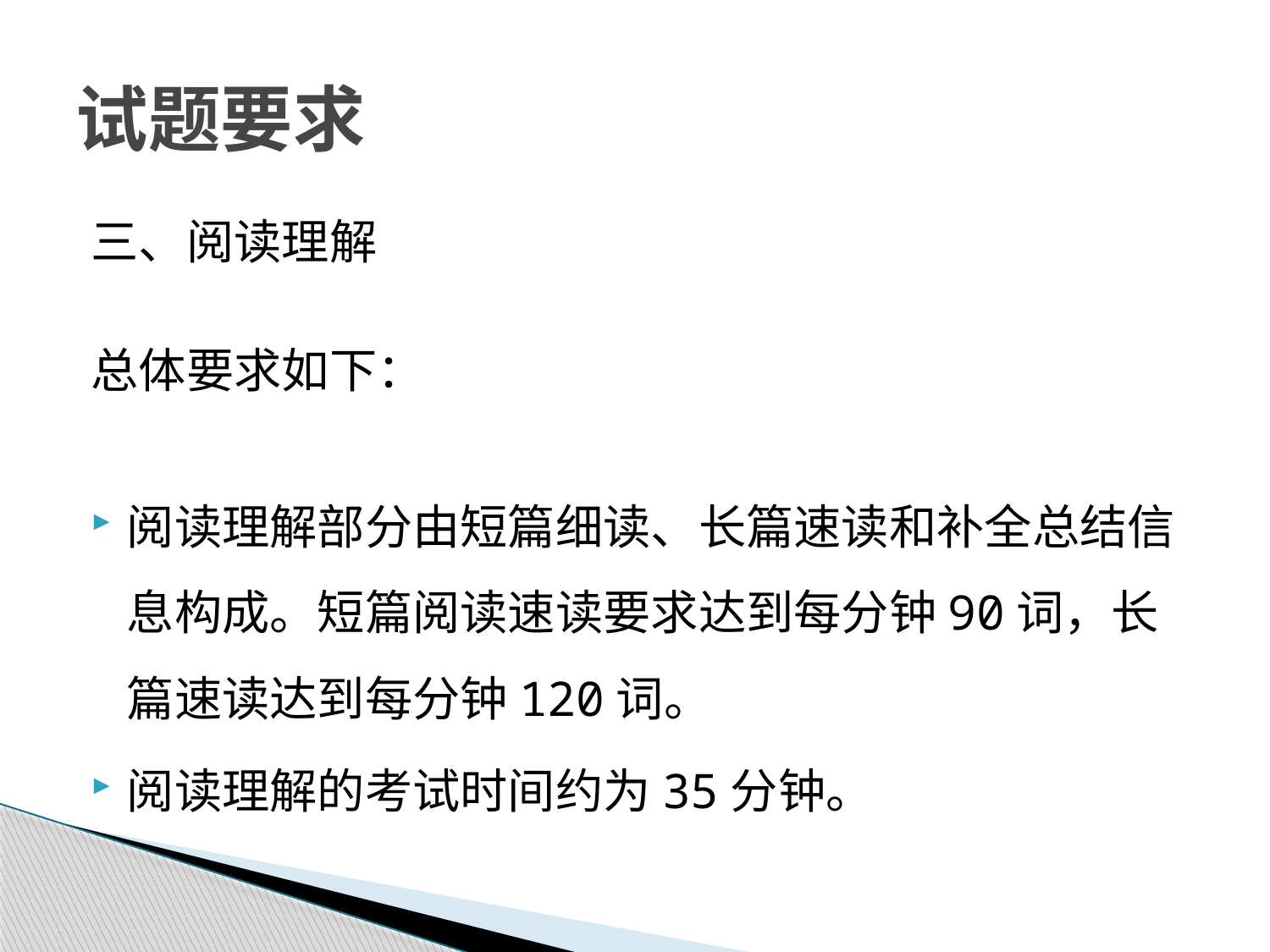

# 试题要求
三、阅读理解

总体要求如下：

阅读理解部分由短篇细读、长篇速读和补全总结信息构成。短篇阅读速读要求达到每分钟90词，长篇速读达到每分钟120词。
阅读理解的考试时间约为35分钟。